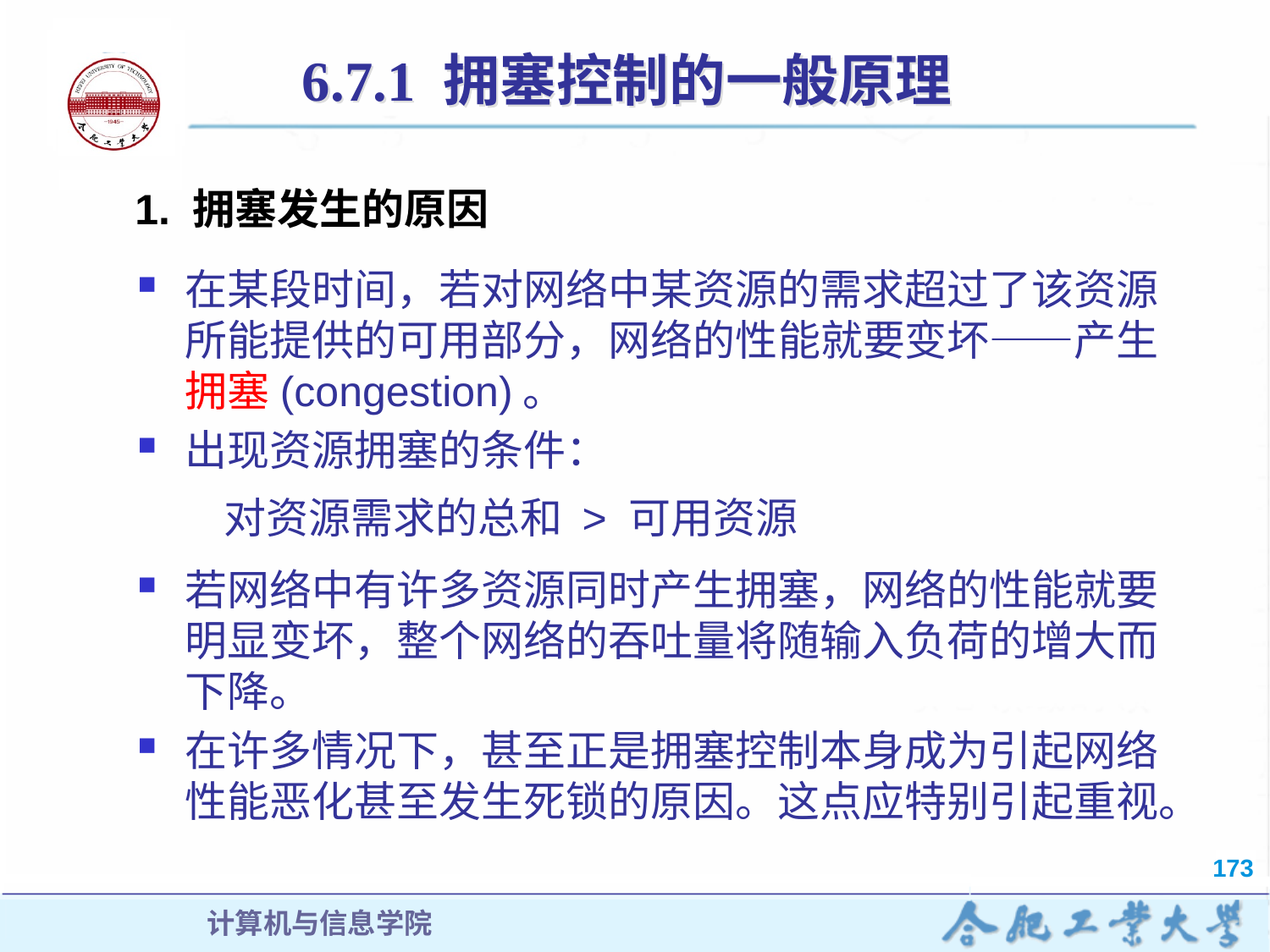

# 6.7.1 拥塞控制的一般原理
1. 拥塞发生的原因
在某段时间，若对网络中某资源的需求超过了该资源所能提供的可用部分，网络的性能就要变坏——产生拥塞(congestion)。
出现资源拥塞的条件：
        对资源需求的总和 > 可用资源
若网络中有许多资源同时产生拥塞，网络的性能就要明显变坏，整个网络的吞吐量将随输入负荷的增大而下降。
在许多情况下，甚至正是拥塞控制本身成为引起网络性能恶化甚至发生死锁的原因。这点应特别引起重视。